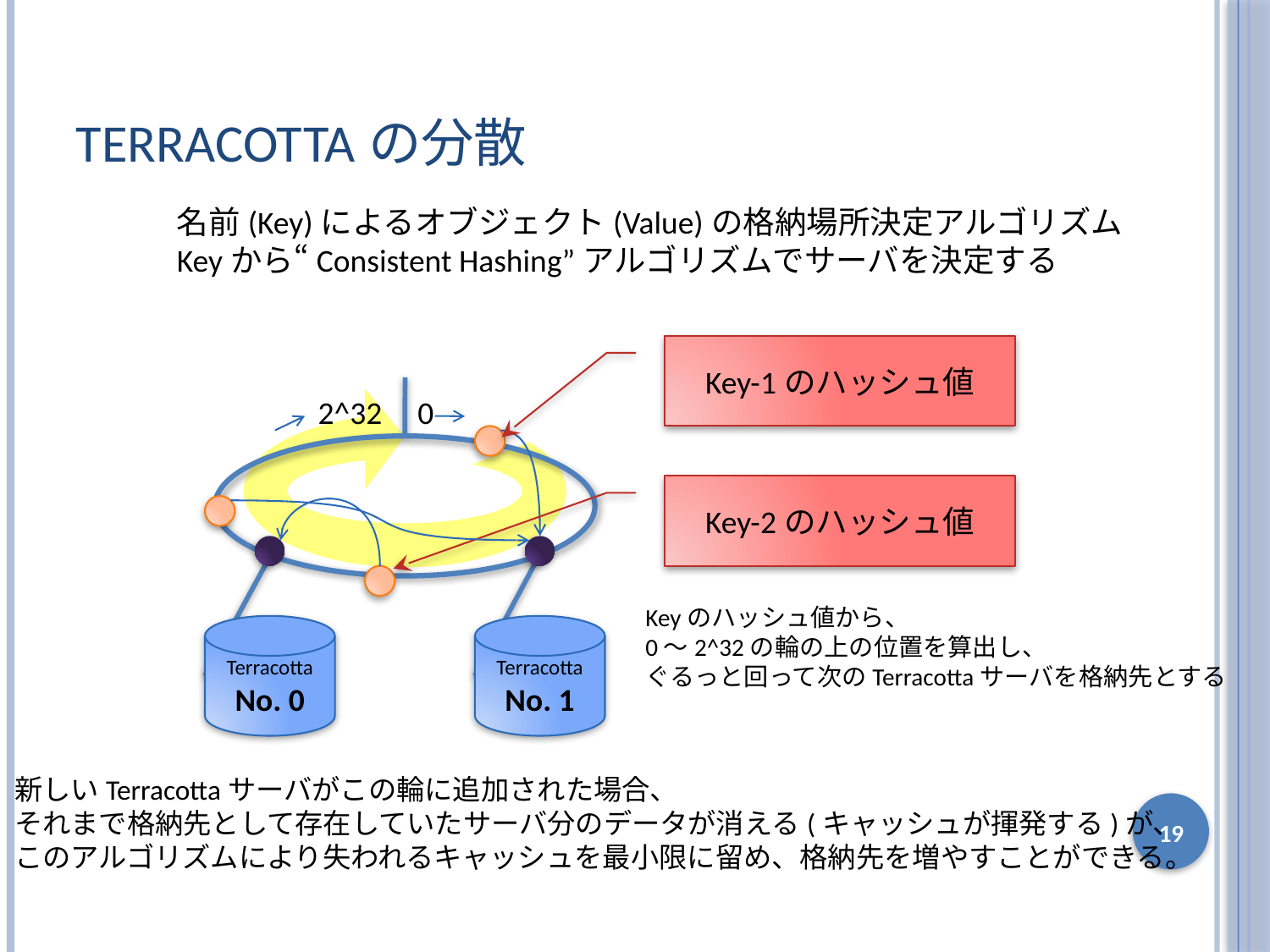

# Terracottaの分散
名前(Key)によるオブジェクト(Value)の格納場所決定アルゴリズム
Keyから“Consistent Hashing”アルゴリズムでサーバを決定する
Key-1のハッシュ値

2^32
0

Key-2のハッシュ値

Keyのハッシュ値から、
0～2^32の輪の上の位置を算出し、
ぐるっと回って次のTerracottaサーバを格納先とする
Terracotta
No. 0
Terracotta
No. 1
新しいTerracottaサーバがこの輪に追加された場合、
それまで格納先として存在していたサーバ分のデータが消える(キャッシュが揮発する)が、
このアルゴリズムにより失われるキャッシュを最小限に留め、格納先を増やすことができる。
19